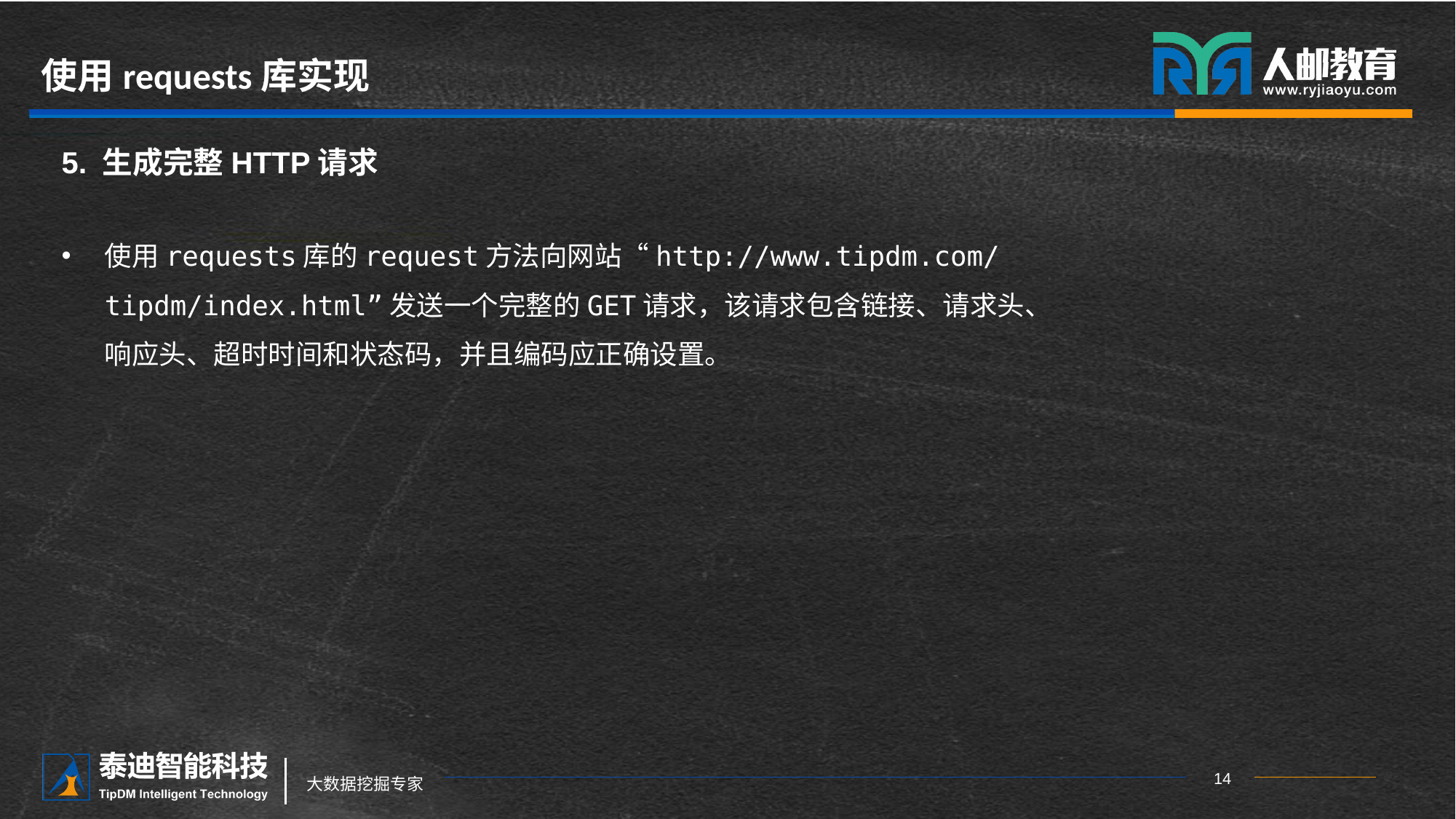

# 使用requests库实现
5. 生成完整HTTP请求
使用requests库的request方法向网站“http://www.tipdm.com/tipdm/index.html”发送一个完整的GET请求，该请求包含链接、请求头、响应头、超时时间和状态码，并且编码应正确设置。